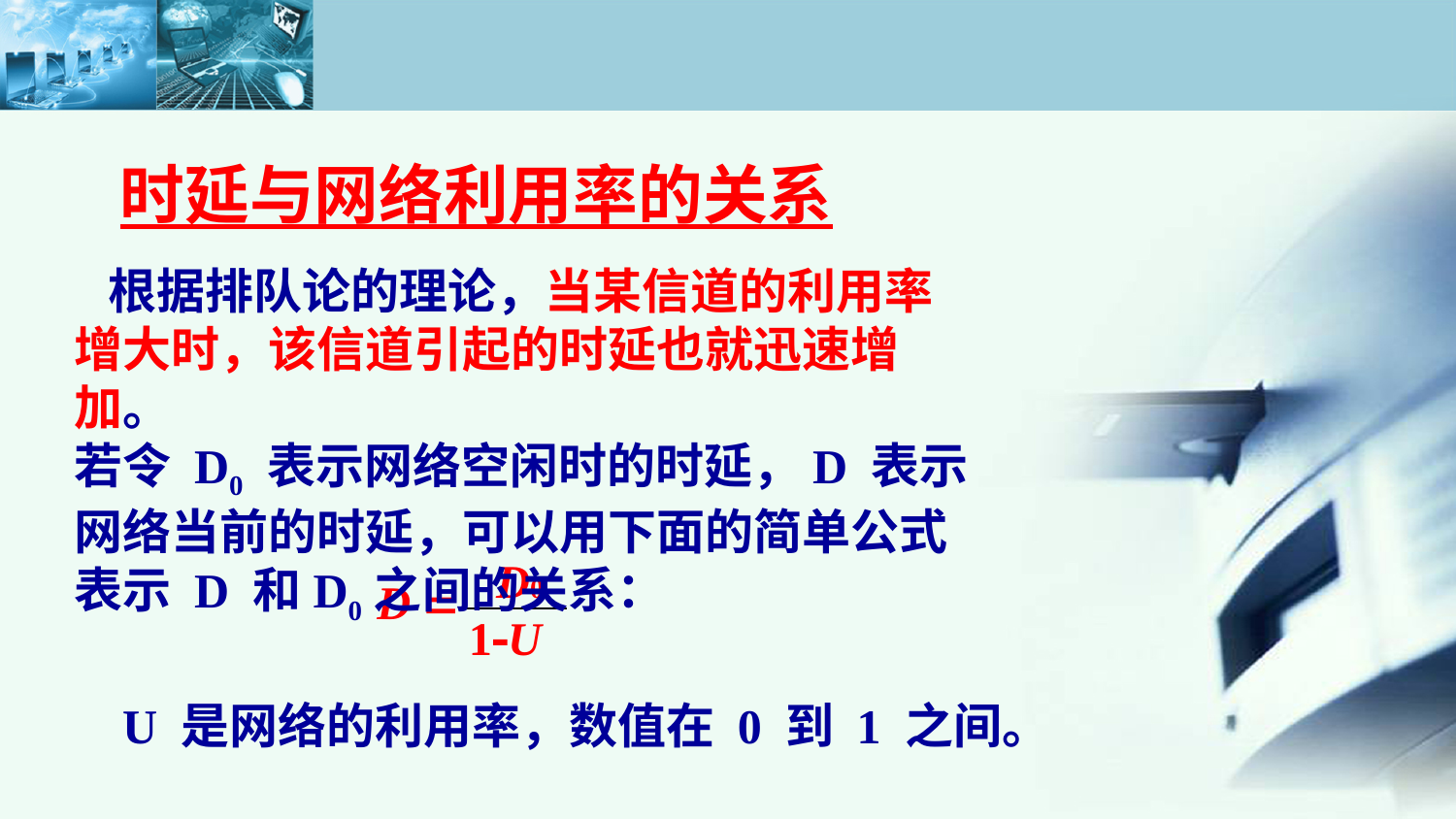

时延与网络利用率的关系
  根据排队论的理论，当某信道的利用率增大时，该信道引起的时延也就迅速增加。
若令 D0 表示网络空闲时的时延，D 表示网络当前的时延，可以用下面的简单公式表示 D 和D0之间的关系：

	D0
1−U
D =

U 是网络的利用率，数值在 0 到 1 之间。